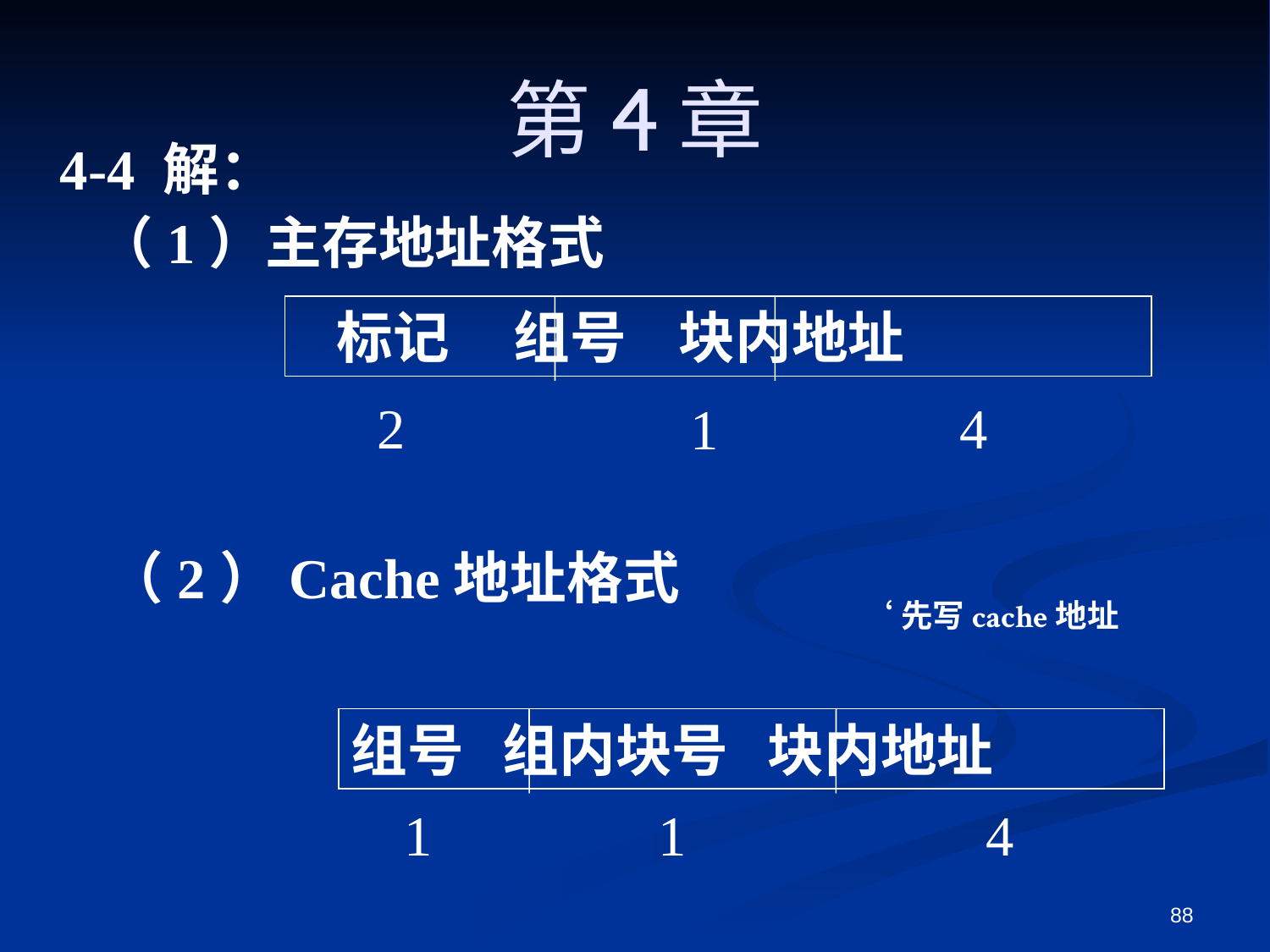

第4章
4-4 解：
（1）主存地址格式
  标记     组号    块内地址

2
4
1
（2）Cache地址格式
‘先写cache地址
组号   组内块号   块内地址

1
1
4
88